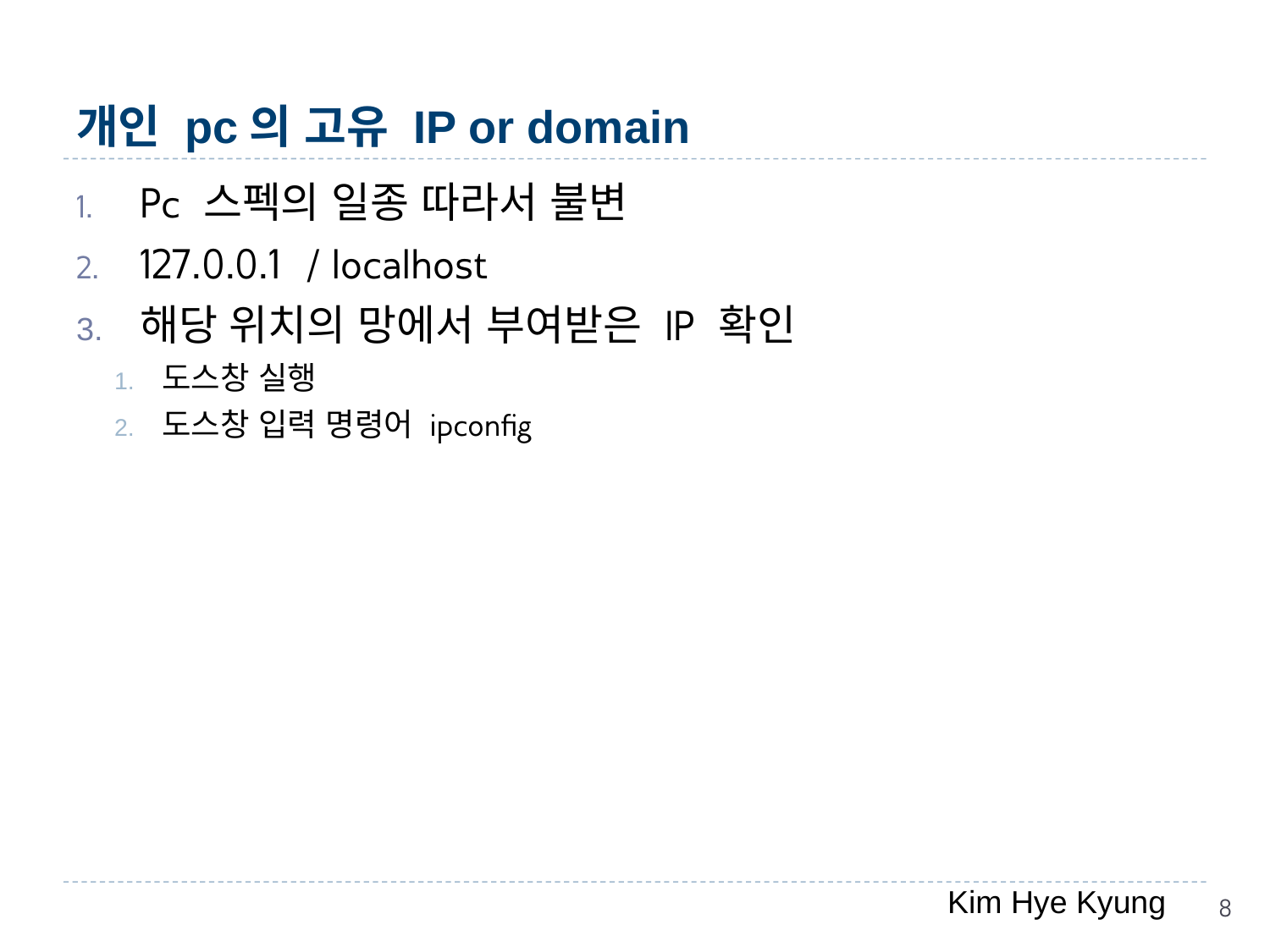

# 개인 pc의 고유 IP or domain
Pc 스펙의 일종 따라서 불변
127.0.0.1  / localhost
해당 위치의 망에서 부여받은 IP 확인
도스창 실행
도스창 입력 명령어 ipconfig
8